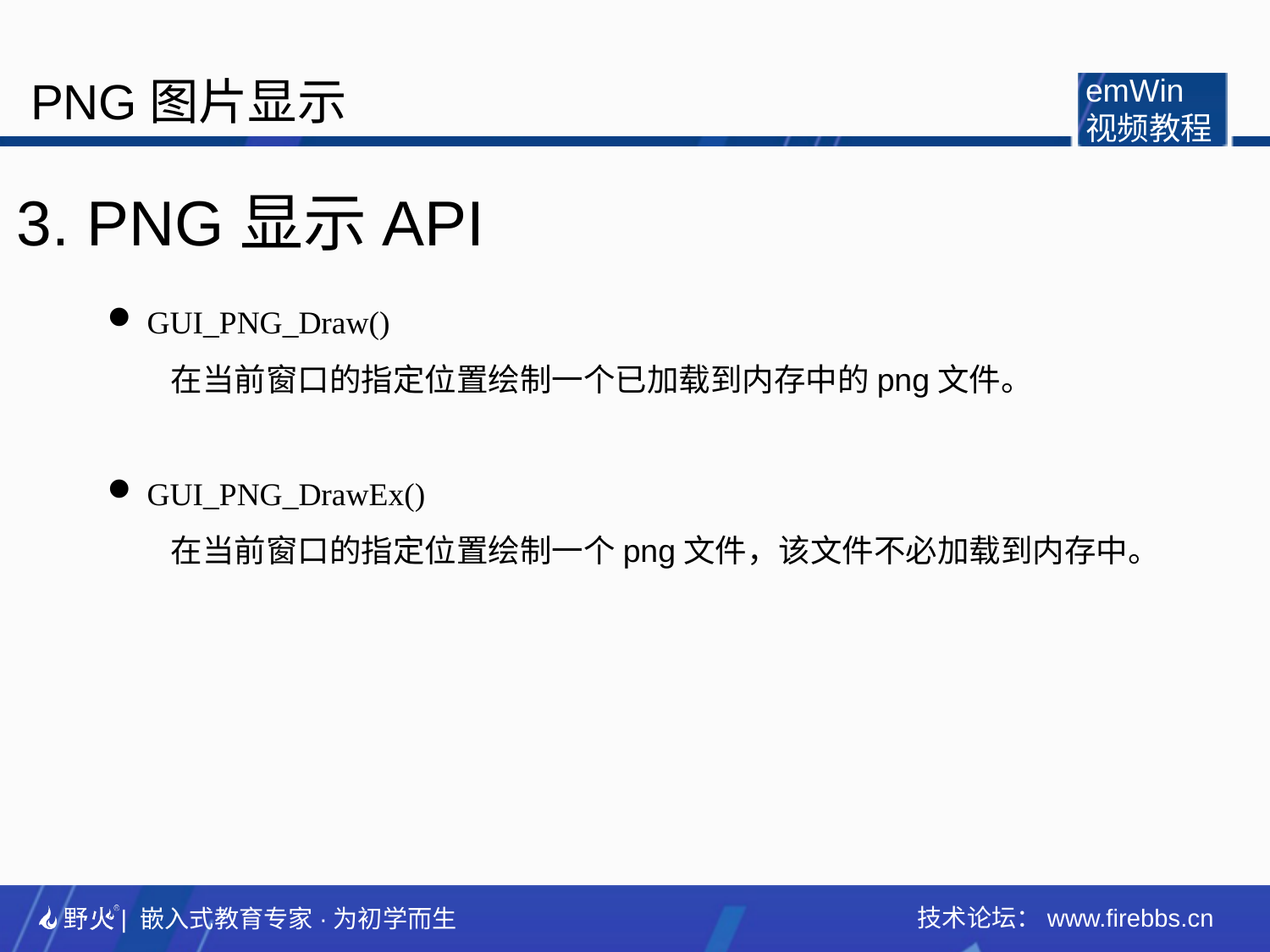

PNG图片显示
emWin
视频教程
3. PNG显示API
GUI_PNG_Draw()
在当前窗口的指定位置绘制一个已加载到内存中的png文件。

GUI_PNG_DrawEx()
在当前窗口的指定位置绘制一个png文件，该文件不必加载到内存中。